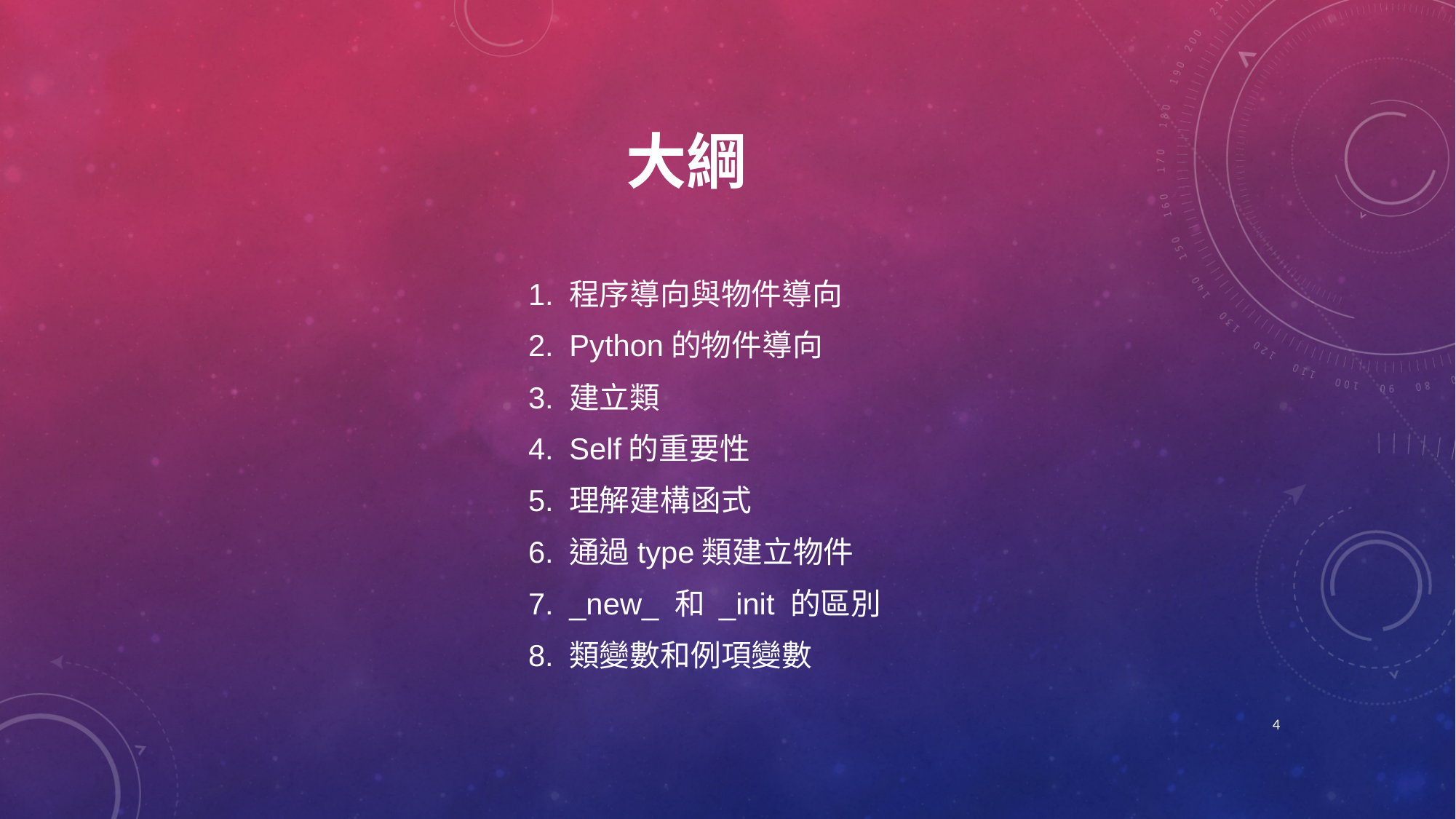

# 大綱
程序導向與物件導向
Python的物件導向
建立類
Self的重要性
理解建構函式
通過type類建立物件
_new_ 和 _init 的區別
類變數和例項變數
4